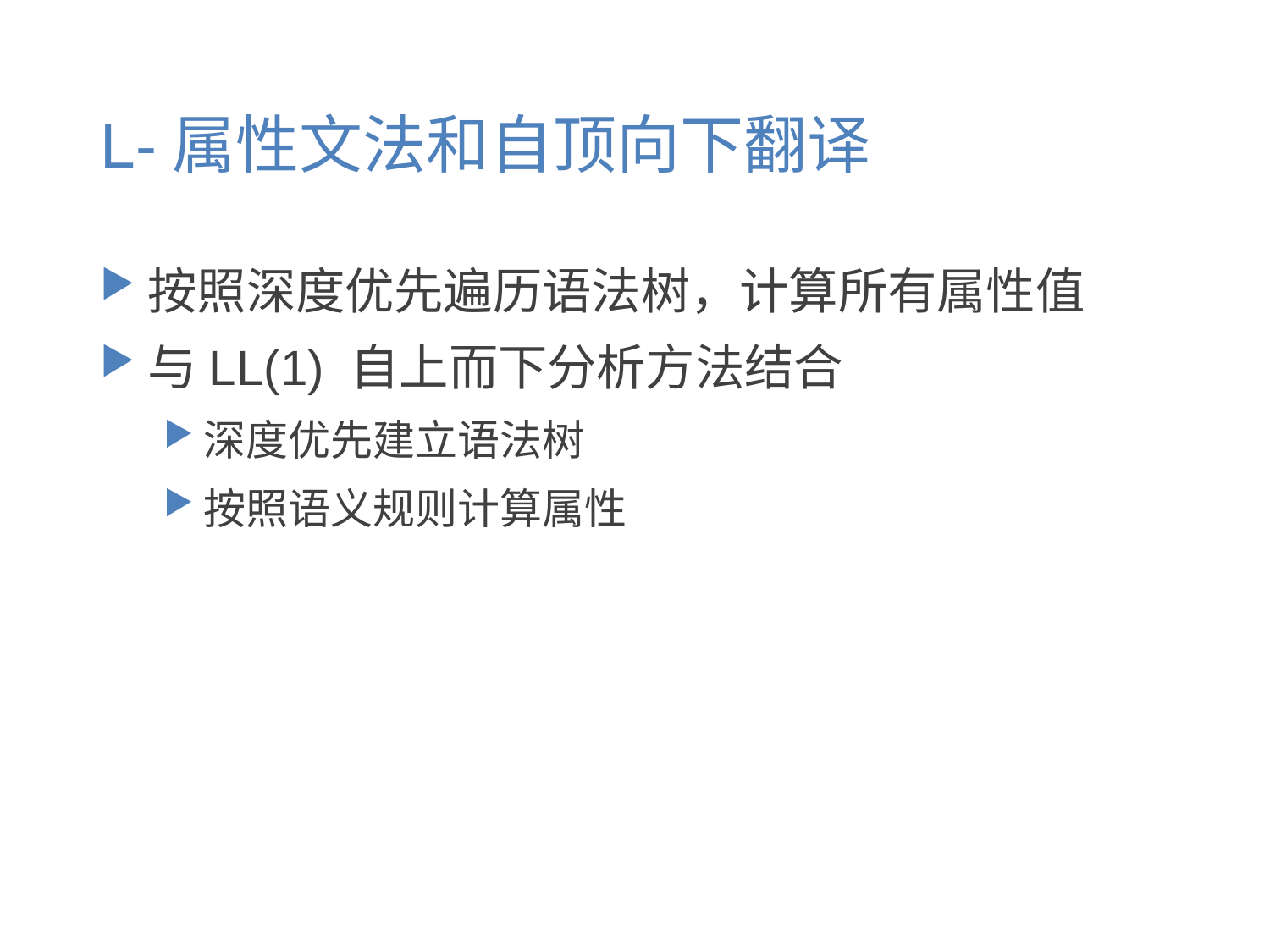

# L-属性文法和自顶向下翻译
按照深度优先遍历语法树，计算所有属性值
与LL(1) 自上而下分析方法结合
深度优先建立语法树
按照语义规则计算属性